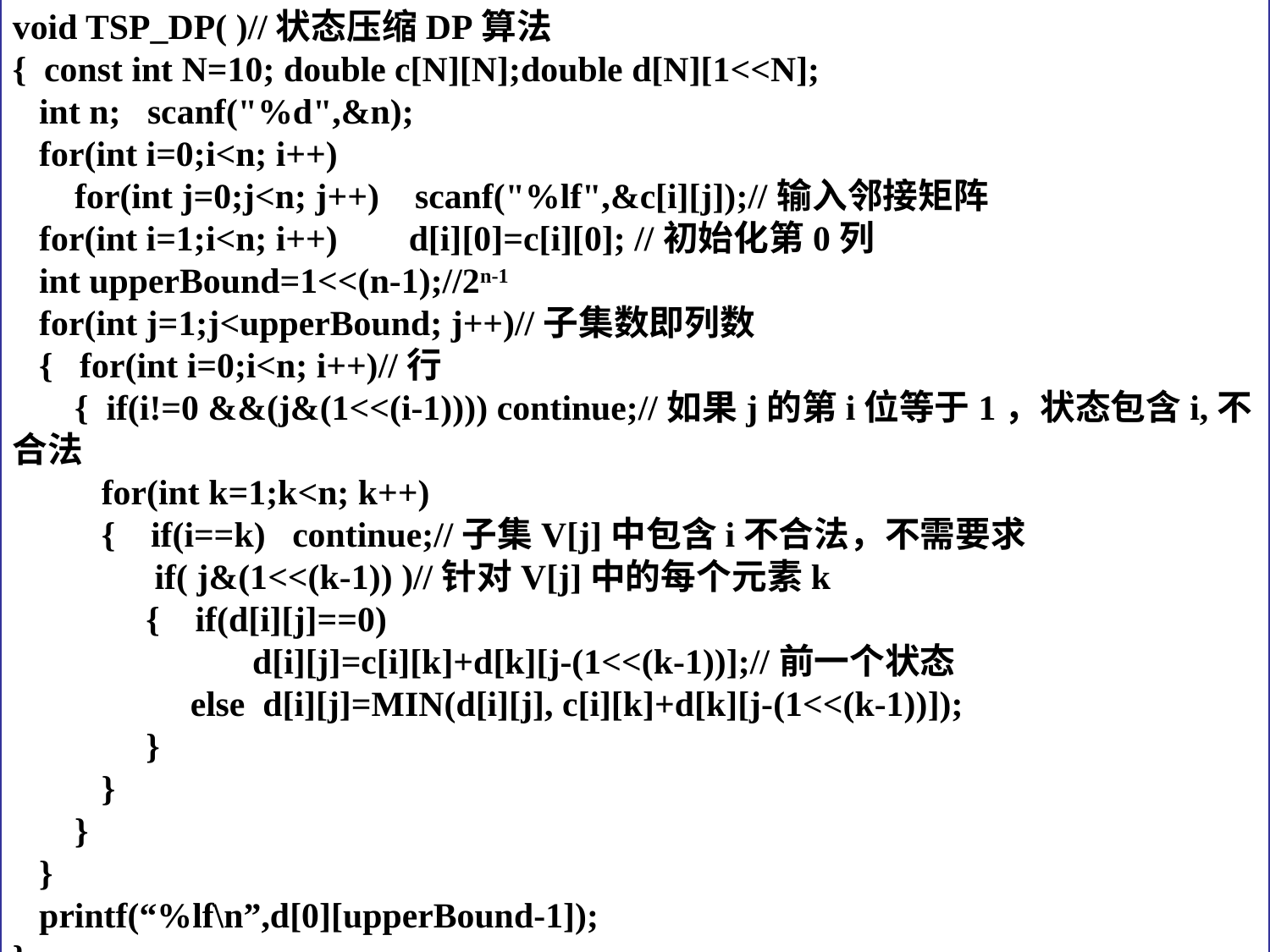

void TSP_DP( )//状态压缩DP算法
{  const int N=10; double c[N][N];double d[N][1<<N];
   int n;   scanf("%d",&n);
   for(int i=0;i<n; i++)
       for(int j=0;j<n; j++)    scanf("%lf",&c[i][j]);//输入邻接矩阵
   for(int i=1;i<n; i++)        d[i][0]=c[i][0]; //初始化第0列
   int upperBound=1<<(n-1);//2n-1
   for(int j=1;j<upperBound; j++)//子集数即列数
   {   for(int i=0;i<n; i++)//行
       {  if(i!=0 &&(j&(1<<(i-1)))) continue;//如果j的第i位等于1，状态包含i,不合法
          for(int k=1;k<n; k++)
          {    if(i==k)   continue;//子集V[j]中包含i不合法，不需要求
                if( j&(1<<(k-1)) )//针对V[j]中的每个元素k
               {    if(d[i][j]==0)
                           d[i][j]=c[i][k]+d[k][j-(1<<(k-1))];//前一个状态
                    else  d[i][j]=MIN(d[i][j], c[i][k]+d[k][j-(1<<(k-1))]);
               }
          }
       }
   }
   printf(“%lf\n”,d[0][upperBound-1]);
}